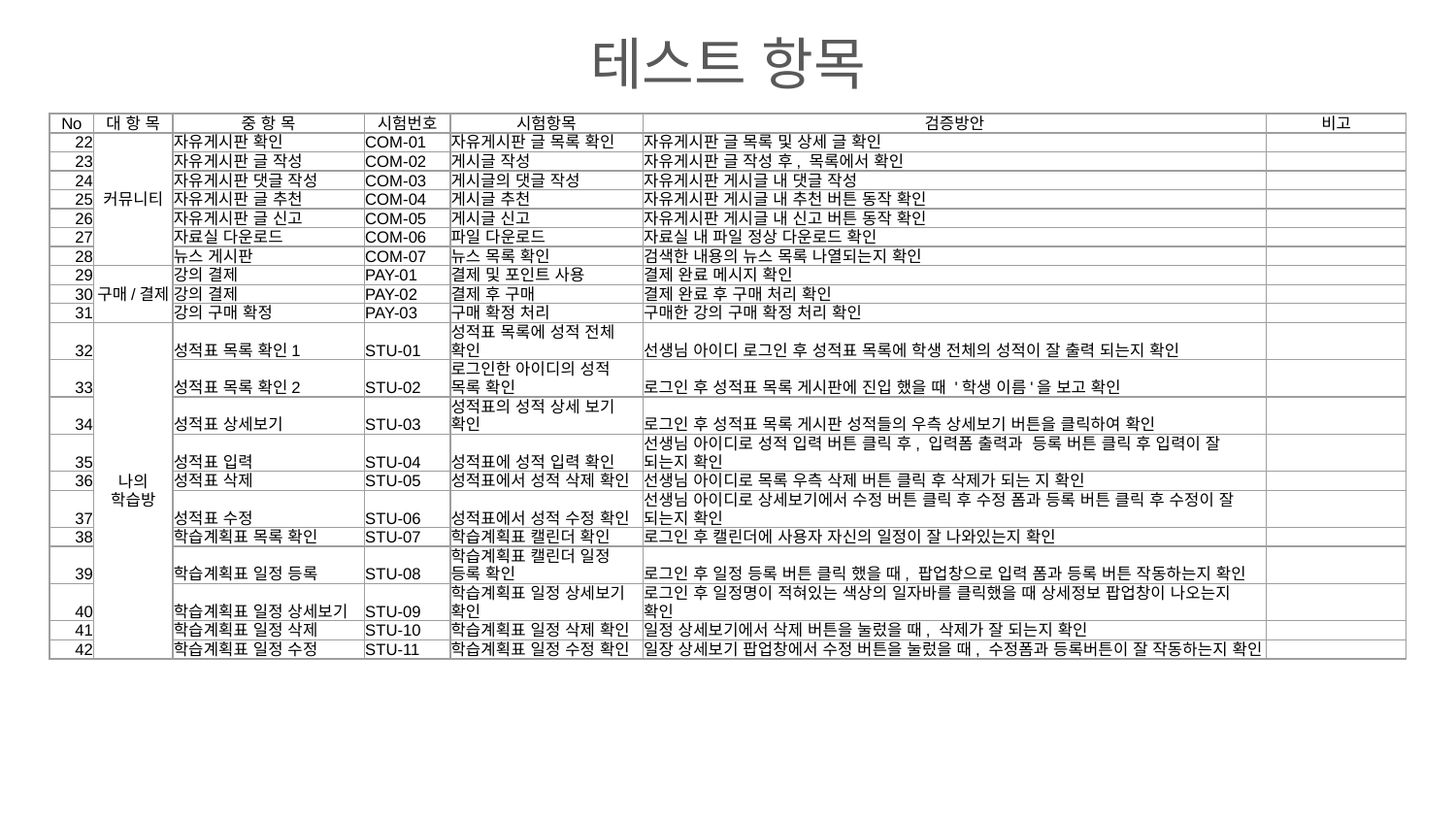

테스트 항목
| No | 대 항 목 | 중 항 목 | 시험번호 | 시험항목 | 검증방안 | 비고 |
| --- | --- | --- | --- | --- | --- | --- |
| 22 | 커뮤니티 | 자유게시판 확인 | COM-01 | 자유게시판 글 목록 확인 | 자유게시판 글 목록 및 상세 글 확인 |  |
| 23 |  | 자유게시판 글 작성 | COM-02 | 게시글 작성 | 자유게시판 글 작성 후, 목록에서 확인 |  |
| 24 |  | 자유게시판 댓글 작성 | COM-03 | 게시글의 댓글 작성 | 자유게시판 게시글 내 댓글 작성 |  |
| 25 |  | 자유게시판 글 추천 | COM-04 | 게시글 추천 | 자유게시판 게시글 내 추천 버튼 동작 확인 |  |
| 26 |  | 자유게시판 글 신고 | COM-05 | 게시글 신고 | 자유게시판 게시글 내 신고 버튼 동작 확인 |  |
| 27 |  | 자료실 다운로드 | COM-06 | 파일 다운로드 | 자료실 내 파일 정상 다운로드 확인 |  |
| 28 |  | 뉴스 게시판 | COM-07 | 뉴스 목록 확인 | 검색한 내용의 뉴스 목록 나열되는지 확인 |  |
| 29 | 구매/결제 | 강의 결제 | PAY-01 | 결제 및 포인트 사용 | 결제 완료 메시지 확인 |  |
| 30 |  | 강의 결제 | PAY-02 | 결제 후 구매 | 결제 완료 후 구매 처리 확인 |  |
| 31 |  | 강의 구매 확정 | PAY-03 | 구매 확정 처리 | 구매한 강의 구매 확정 처리 확인 |  |
| 32 | 나의 학습방 | 성적표 목록 확인1 | STU-01 | 성적표 목록에 성적 전체 확인 | 선생님 아이디 로그인 후 성적표 목록에 학생 전체의 성적이 잘 출력 되는지 확인 |  |
| 33 |  | 성적표 목록 확인2 | STU-02 | 로그인한 아이디의 성적 목록 확인 | 로그인 후 성적표 목록 게시판에 진입 했을 때 '학생 이름'을 보고 확인 |  |
| 34 |  | 성적표 상세보기 | STU-03 | 성적표의 성적 상세 보기 확인 | 로그인 후 성적표 목록 게시판 성적들의 우측 상세보기 버튼을 클릭하여 확인 |  |
| 35 |  | 성적표 입력 | STU-04 | 성적표에 성적 입력 확인 | 선생님 아이디로 성적 입력 버튼 클릭 후, 입력폼 출력과 등록 버튼 클릭 후 입력이 잘 되는지 확인 |  |
| 36 |  | 성적표 삭제 | STU-05 | 성적표에서 성적 삭제 확인 | 선생님 아이디로 목록 우측 삭제 버튼 클릭 후 삭제가 되는 지 확인 |  |
| 37 |  | 성적표 수정 | STU-06 | 성적표에서 성적 수정 확인 | 선생님 아이디로 상세보기에서 수정 버튼 클릭 후 수정 폼과 등록 버튼 클릭 후 수정이 잘 되는지 확인 |  |
| 38 |  | 학습계획표 목록 확인 | STU-07 | 학습계획표 캘린더 확인 | 로그인 후 캘린더에 사용자 자신의 일정이 잘 나와있는지 확인 |  |
| 39 |  | 학습계획표 일정 등록 | STU-08 | 학습계획표 캘린더 일정 등록 확인 | 로그인 후 일정 등록 버튼 클릭 했을 때, 팝업창으로 입력 폼과 등록 버튼 작동하는지 확인 |  |
| 40 |  | 학습계획표 일정 상세보기 | STU-09 | 학습계획표 일정 상세보기 확인 | 로그인 후 일정명이 적혀있는 색상의 일자바를 클릭했을 때 상세정보 팝업창이 나오는지 확인 |  |
| 41 |  | 학습계획표 일정 삭제 | STU-10 | 학습계획표 일정 삭제 확인 | 일정 상세보기에서 삭제 버튼을 눌렀을 때, 삭제가 잘 되는지 확인 |  |
| 42 |  | 학습계획표 일정 수정 | STU-11 | 학습계획표 일정 수정 확인 | 일장 상세보기 팝업창에서 수정 버튼을 눌렀을 때, 수정폼과 등록버튼이 잘 작동하는지 확인 |  |